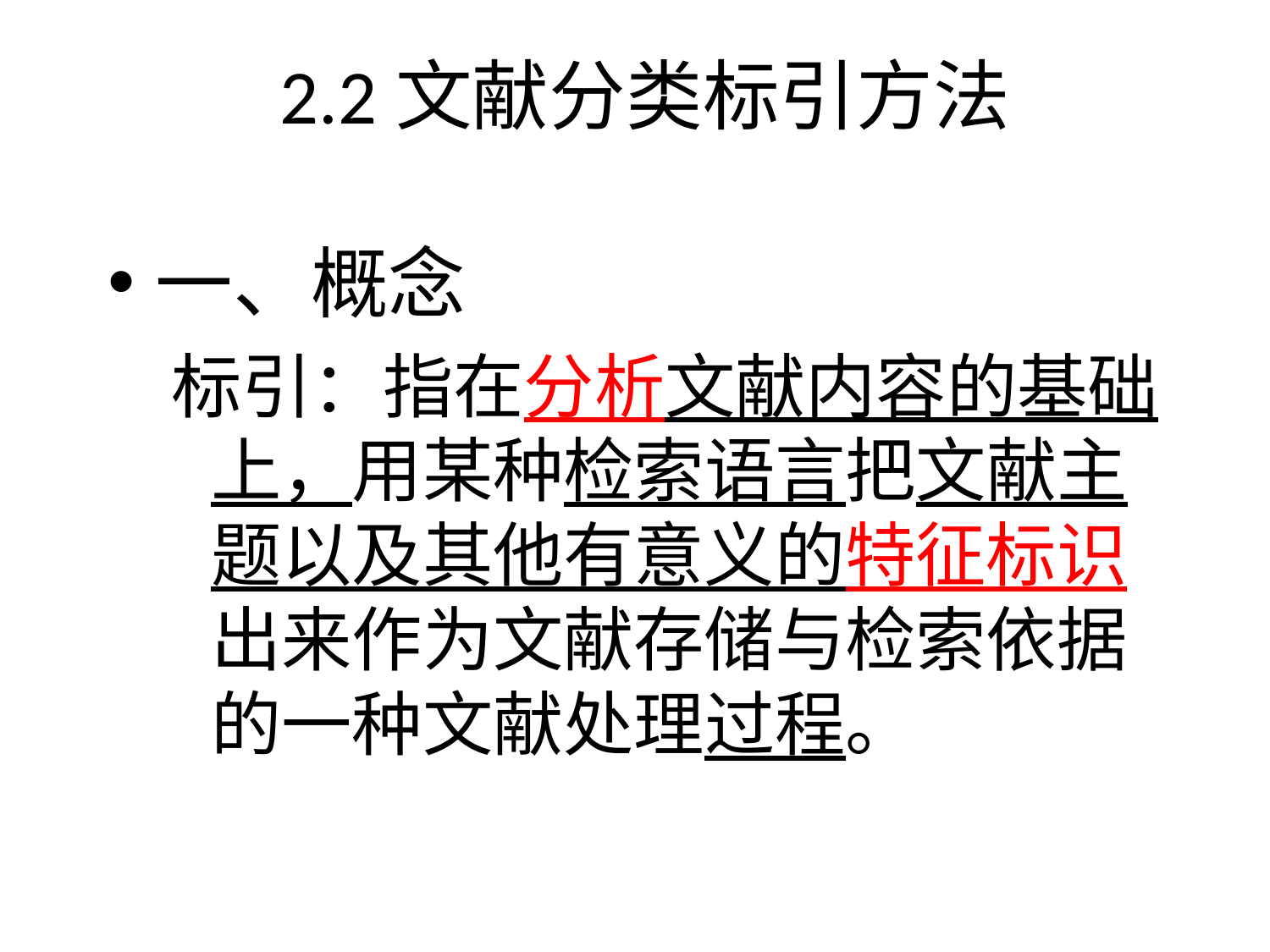

# 2.2文献分类标引方法
一、概念
标引：指在分析文献内容的基础上，用某种检索语言把文献主题以及其他有意义的特征标识出来作为文献存储与检索依据的一种文献处理过程。